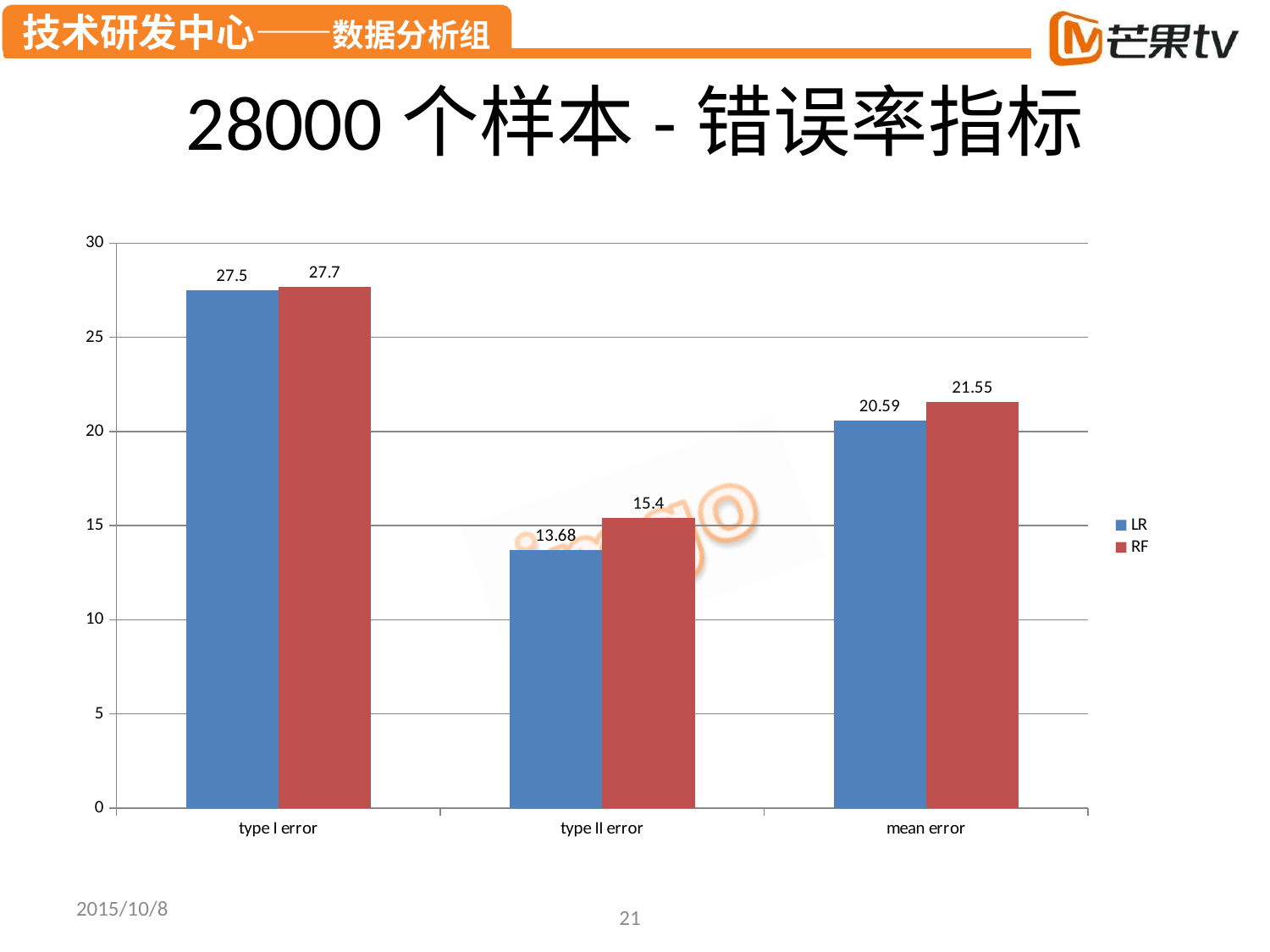

# 28000个样本-错误率指标

### Chart

| Category | LR | RF |
|---|---|---|
| type I error | 27.5 | 27.7 |
| type II error | 13.68 | 15.4 |
| mean error | 20.59 | 21.55 |
2015/10/8
21